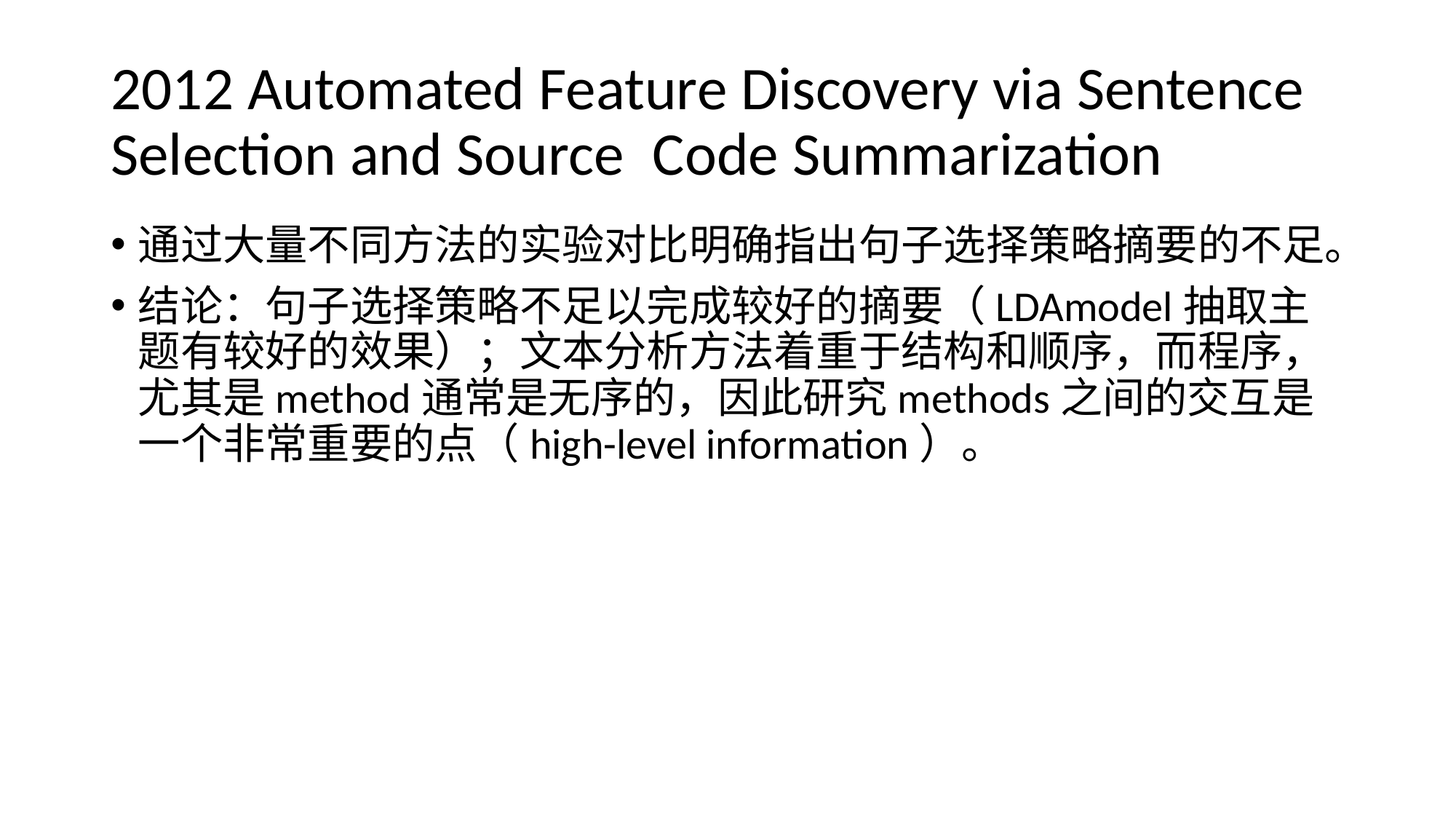

# 2012 Automated Feature Discovery via Sentence Selection and Source  Code Summarization
通过大量不同方法的实验对比明确指出句子选择策略摘要的不足。
结论：句子选择策略不足以完成较好的摘要（LDAmodel抽取主题有较好的效果）；文本分析方法着重于结构和顺序，而程序，尤其是method通常是无序的，因此研究methods之间的交互是一个非常重要的点（high-level information）。